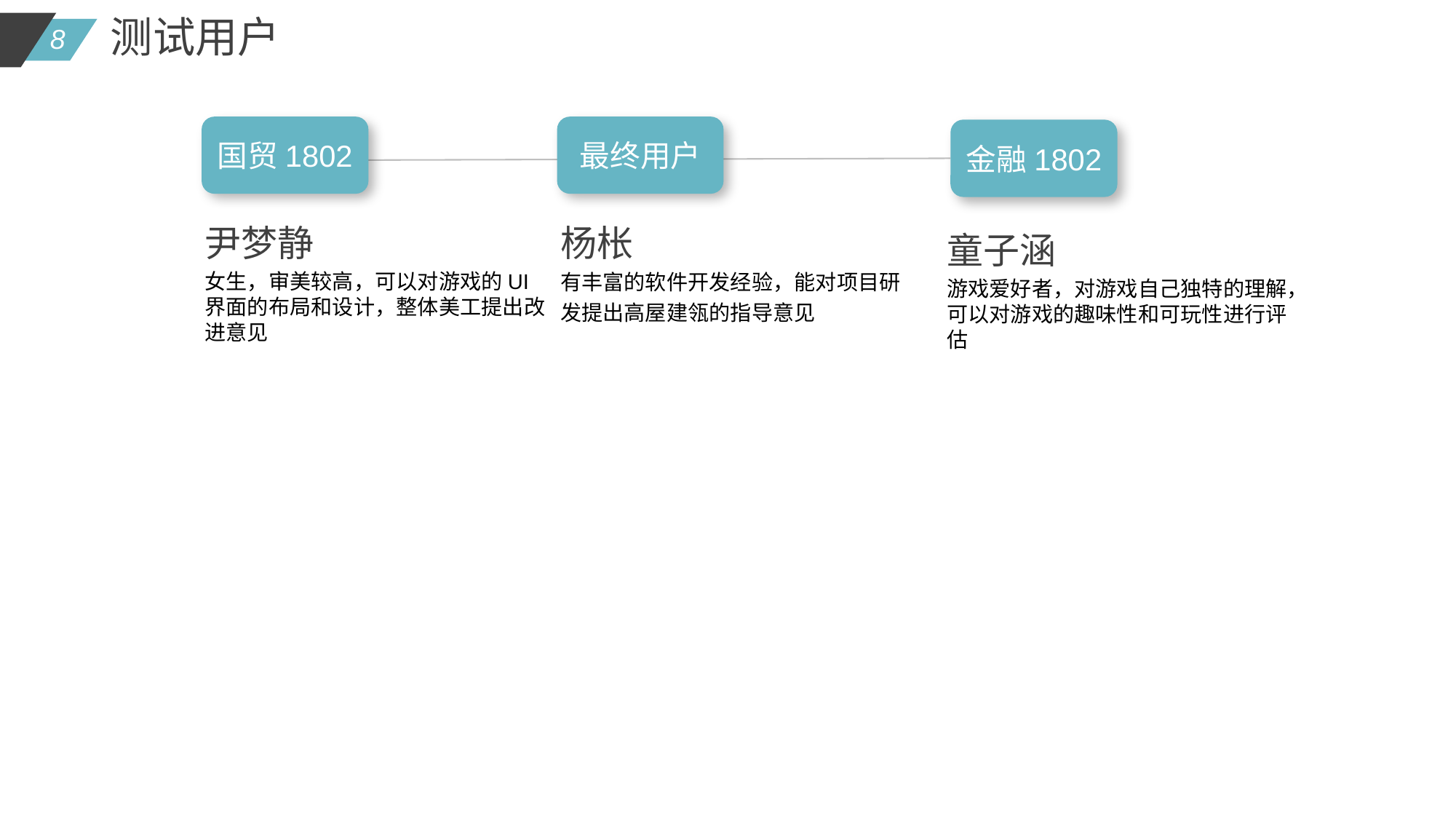

测试用户
国贸1802
最终用户
金融1802
杨枨
有丰富的软件开发经验，能对项目研发提出高屋建瓴的指导意见
尹梦静
女生，审美较高，可以对游戏的UI界面的布局和设计，整体美工提出改进意见

童子涵
游戏爱好者，对游戏自己独特的理解，可以对游戏的趣味性和可玩性进行评估